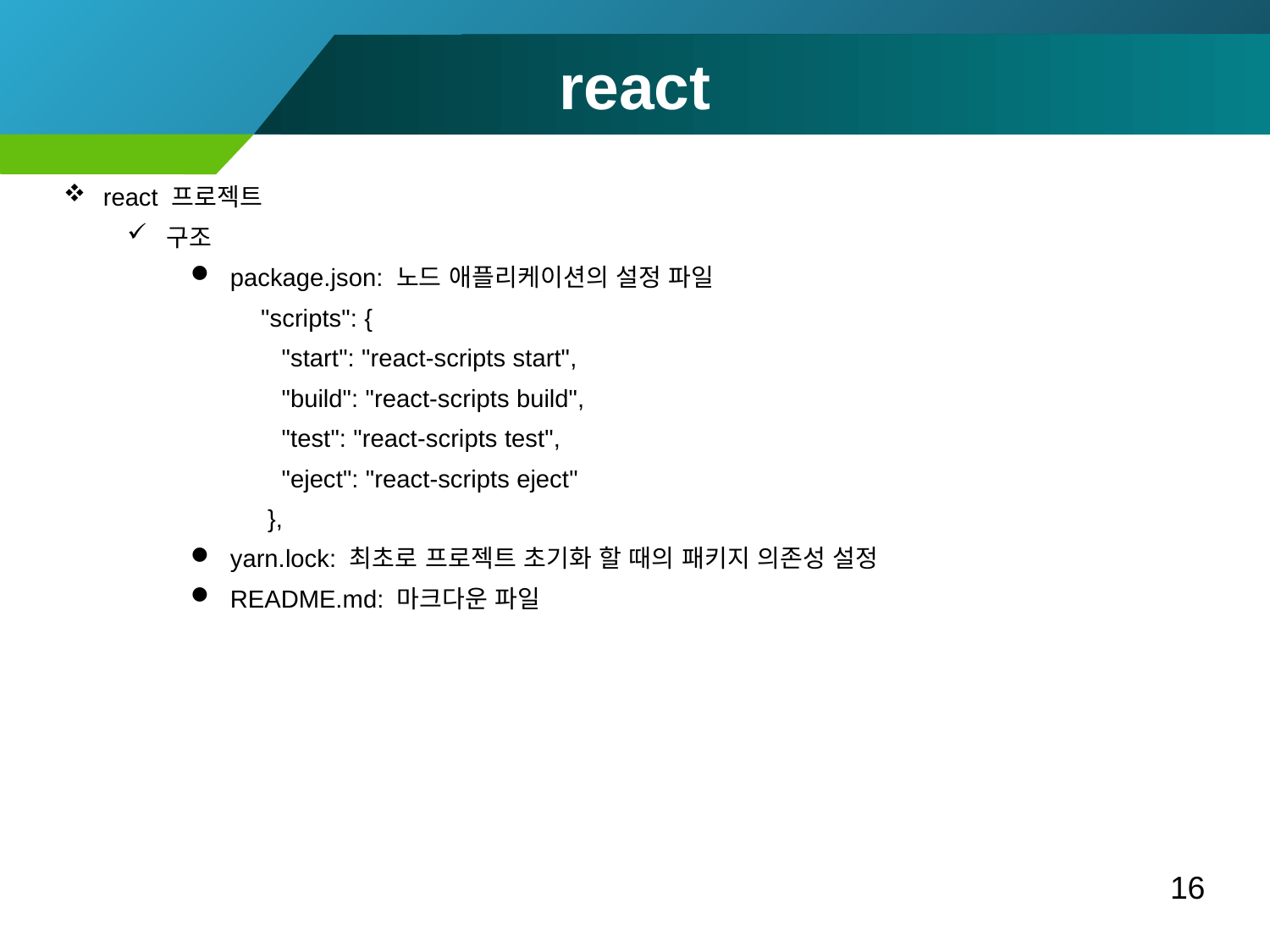

react
react 프로젝트
구조
package.json: 노드 애플리케이션의 설정 파일
 "scripts": {
    "start": "react-scripts start",
    "build": "react-scripts build",
    "test": "react-scripts test",
    "eject": "react-scripts eject"
  },
yarn.lock: 최초로 프로젝트 초기화 할 때의 패키지 의존성 설정
README.md: 마크다운 파일

16